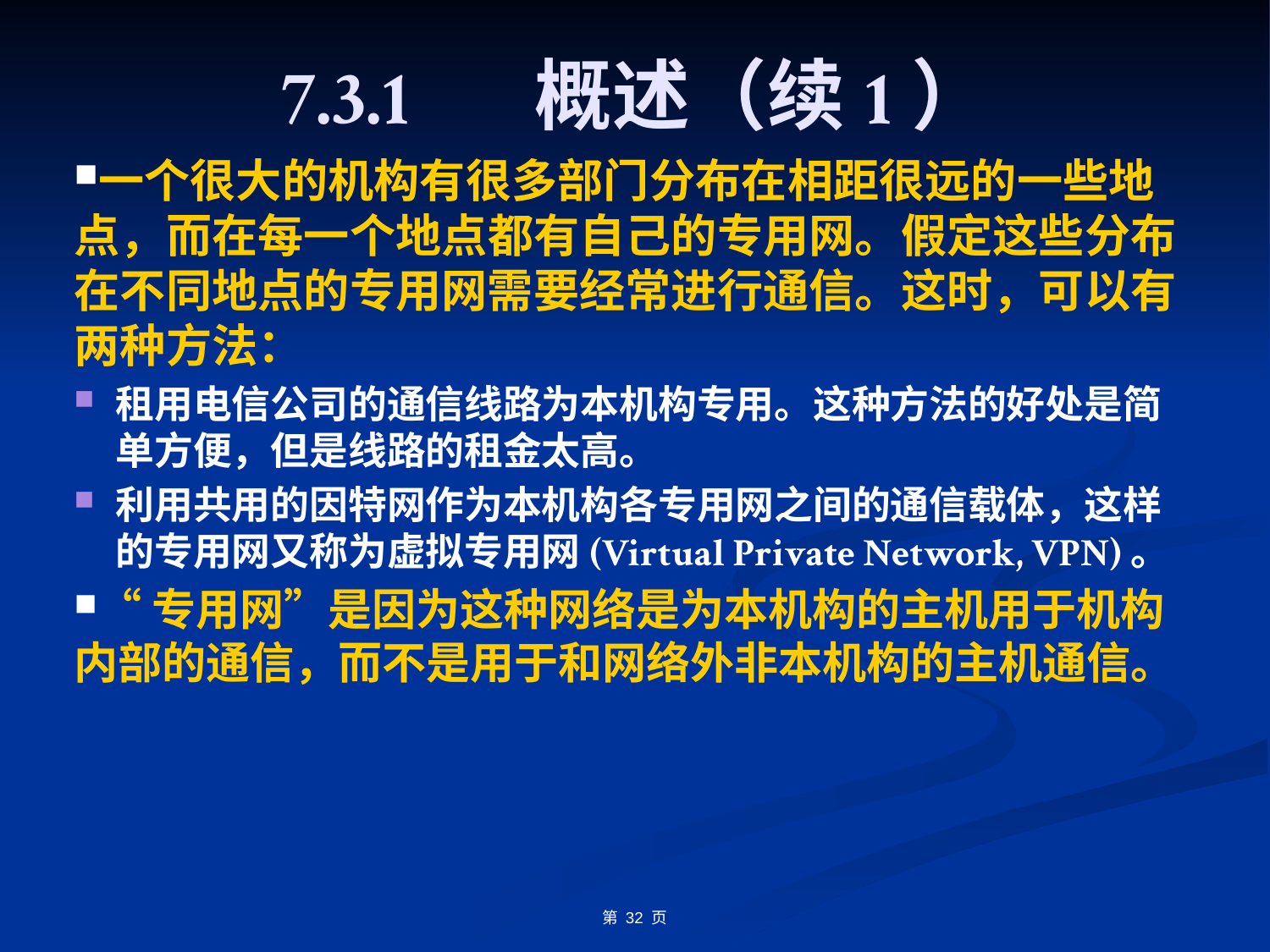

# 7.3.1	概述（续1）
一个很大的机构有很多部门分布在相距很远的一些地点，而在每一个地点都有自己的专用网。假定这些分布在不同地点的专用网需要经常进行通信。这时，可以有两种方法：
租用电信公司的通信线路为本机构专用。这种方法的好处是简单方便，但是线路的租金太高。
利用共用的因特网作为本机构各专用网之间的通信载体，这样的专用网又称为虚拟专用网(Virtual Private Network, VPN)。
“专用网”是因为这种网络是为本机构的主机用于机构内部的通信，而不是用于和网络外非本机构的主机通信。
第 32 页